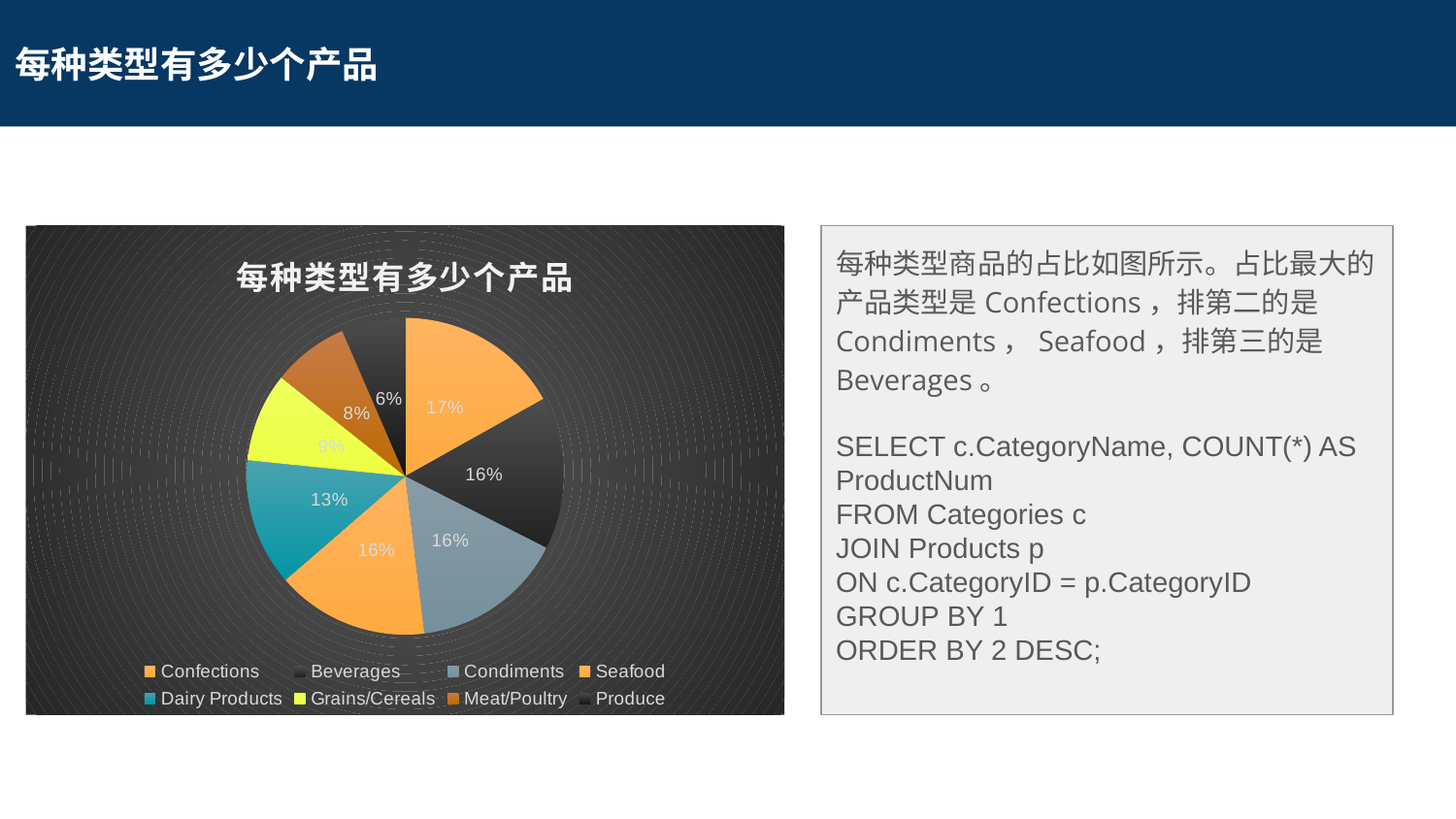

# 每种类型有多少个产品

### Chart: 每种类型有多少个产品

| Category | ProductNum |
|---|---|
| Confections | 13.0 |
| Beverages | 12.0 |
| Condiments | 12.0 |
| Seafood | 12.0 |
| Dairy Products | 10.0 |
| Grains/Cereals | 7.0 |
| Meat/Poultry | 6.0 |
| Produce | 5.0 |
<visualization>
每种类型商品的占比如图所示。占比最大的产品类型是Confections，排第二的是Condiments，Seafood，排第三的是Beverages。
SELECT c.CategoryName, COUNT(*) AS ProductNum
FROM Categories c
JOIN Products p
ON c.CategoryID = p.CategoryID
GROUP BY 1
ORDER BY 2 DESC;